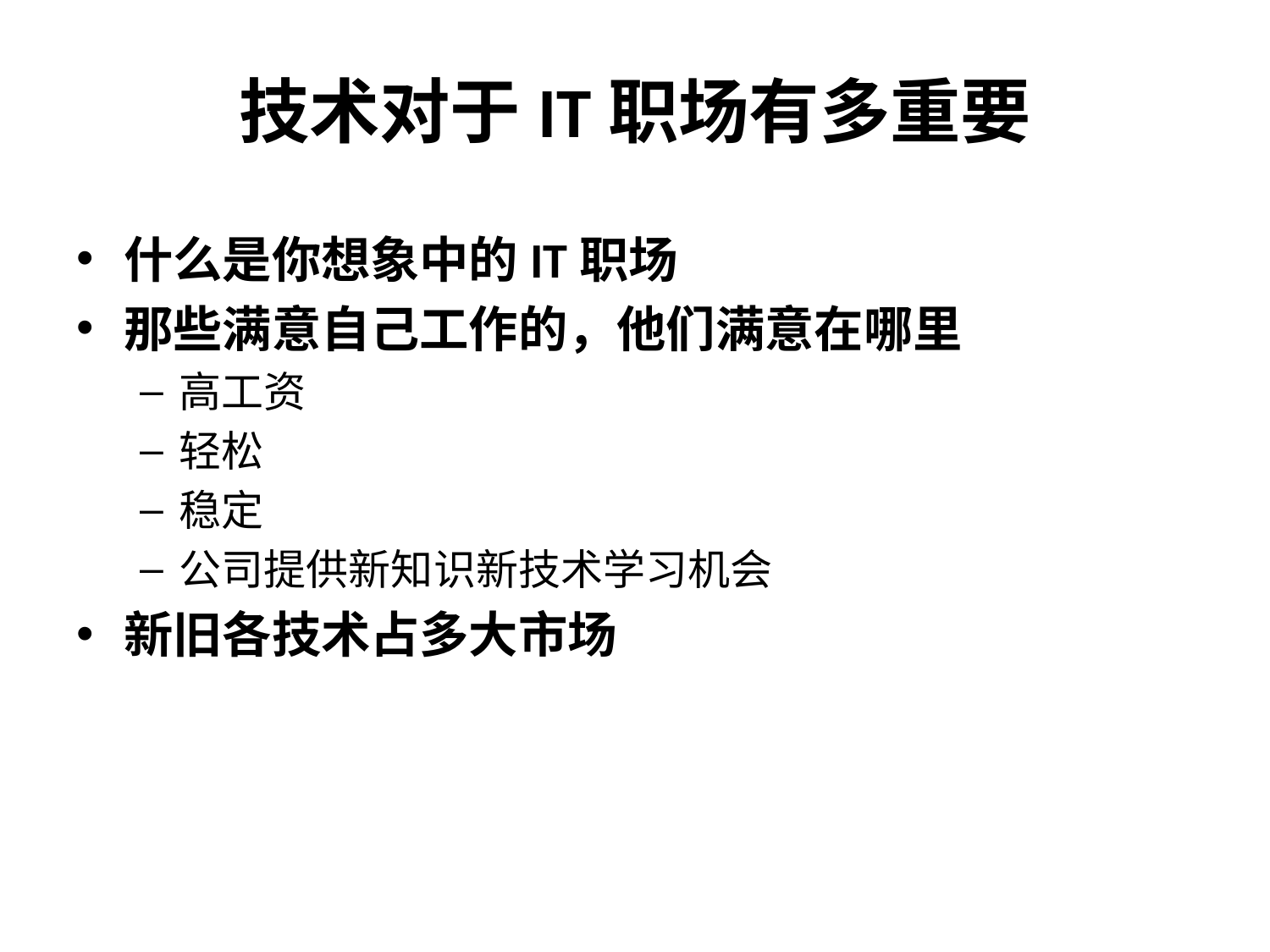

# 技术对于IT职场有多重要
什么是你想象中的IT职场
那些满意自己工作的，他们满意在哪里
高工资
轻松
稳定
公司提供新知识新技术学习机会
新旧各技术占多大市场